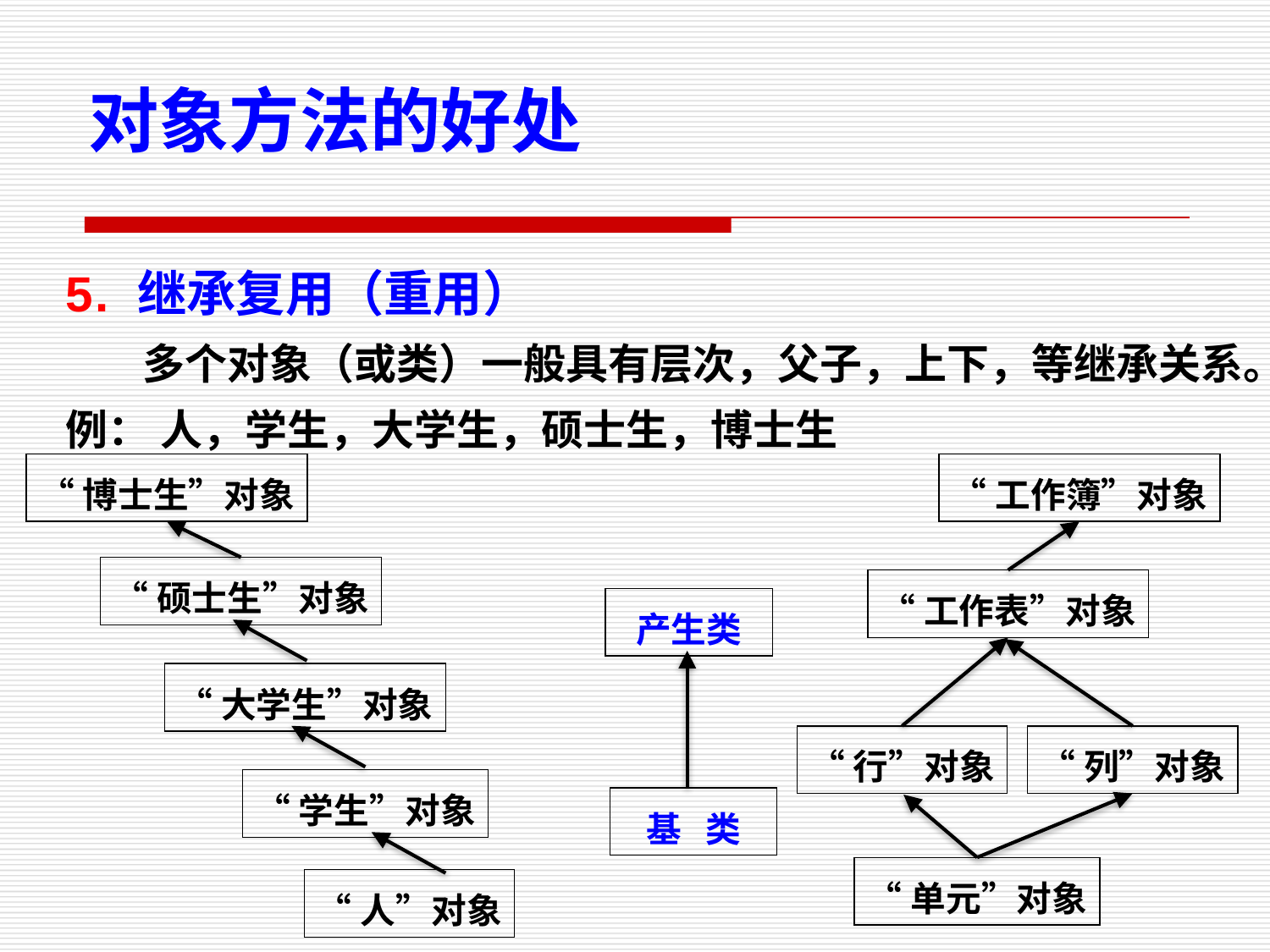

对象方法的好处
继承复用（重用）
       多个对象（或类）一般具有层次，父子，上下，等继承关系。
例： 人，学生，大学生，硕士生，博士生
“博士生”对象
“工作簿”对象
“硕士生”对象
“工作表”对象
产生类
“大学生”对象
“行”对象
“列”对象
“学生”对象
基   类
“单元”对象
“人”对象